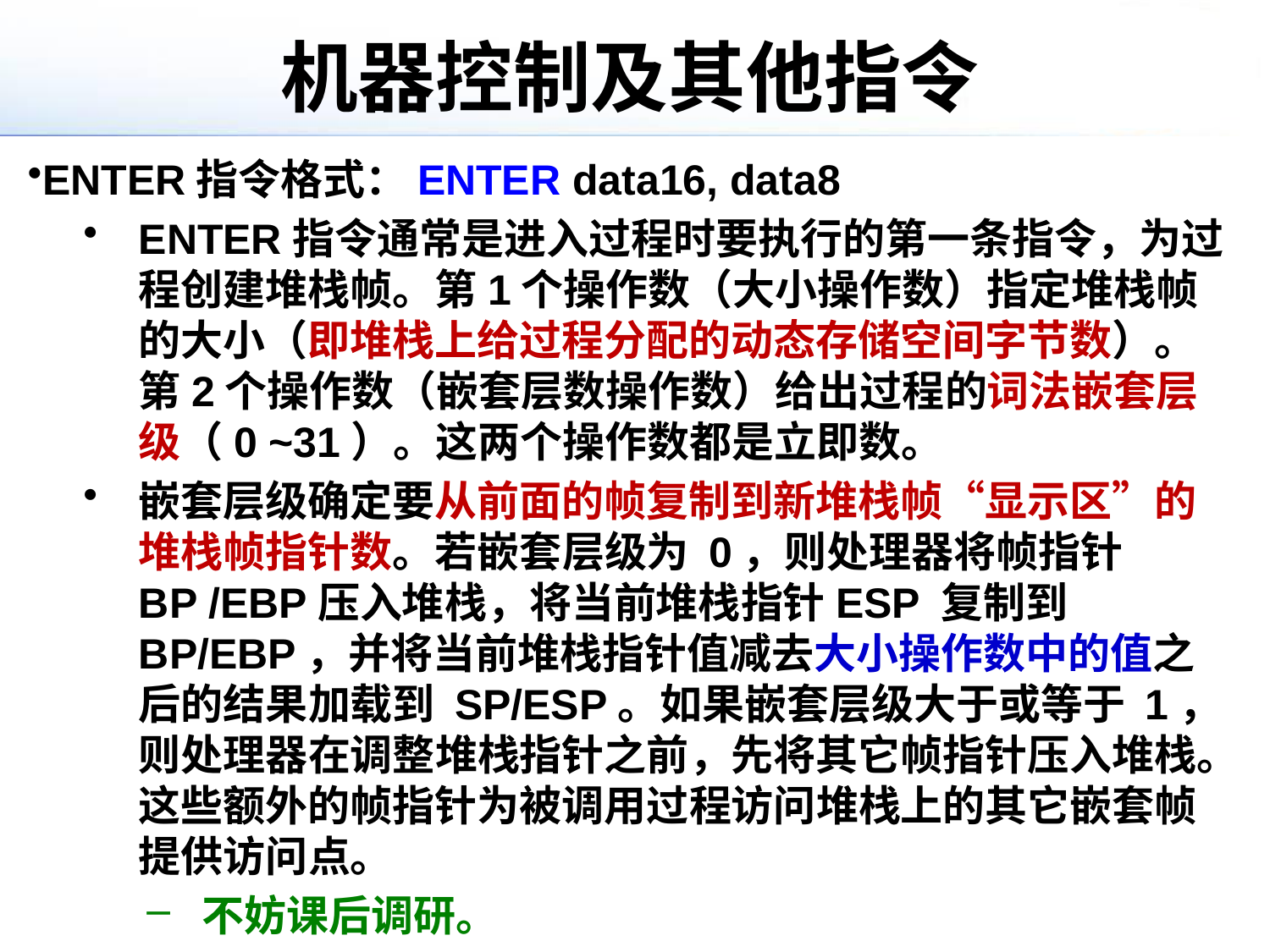

# 机器控制及其他指令
ENTER指令格式：ENTER data16, data8
ENTER指令通常是进入过程时要执行的第一条指令，为过程创建堆栈帧。第1个操作数（大小操作数）指定堆栈帧的大小（即堆栈上给过程分配的动态存储空间字节数）。第2个操作数（嵌套层数操作数）给出过程的词法嵌套层级（0 ~31）。这两个操作数都是立即数。
嵌套层级确定要从前面的帧复制到新堆栈帧“显示区”的堆栈帧指针数。若嵌套层级为 0，则处理器将帧指针BP /EBP压入堆栈，将当前堆栈指针ESP 复制到 BP/EBP，并将当前堆栈指针值减去大小操作数中的值之后的结果加载到 SP/ESP。如果嵌套层级大于或等于 1，则处理器在调整堆栈指针之前，先将其它帧指针压入堆栈。这些额外的帧指针为被调用过程访问堆栈上的其它嵌套帧提供访问点。
不妨课后调研。